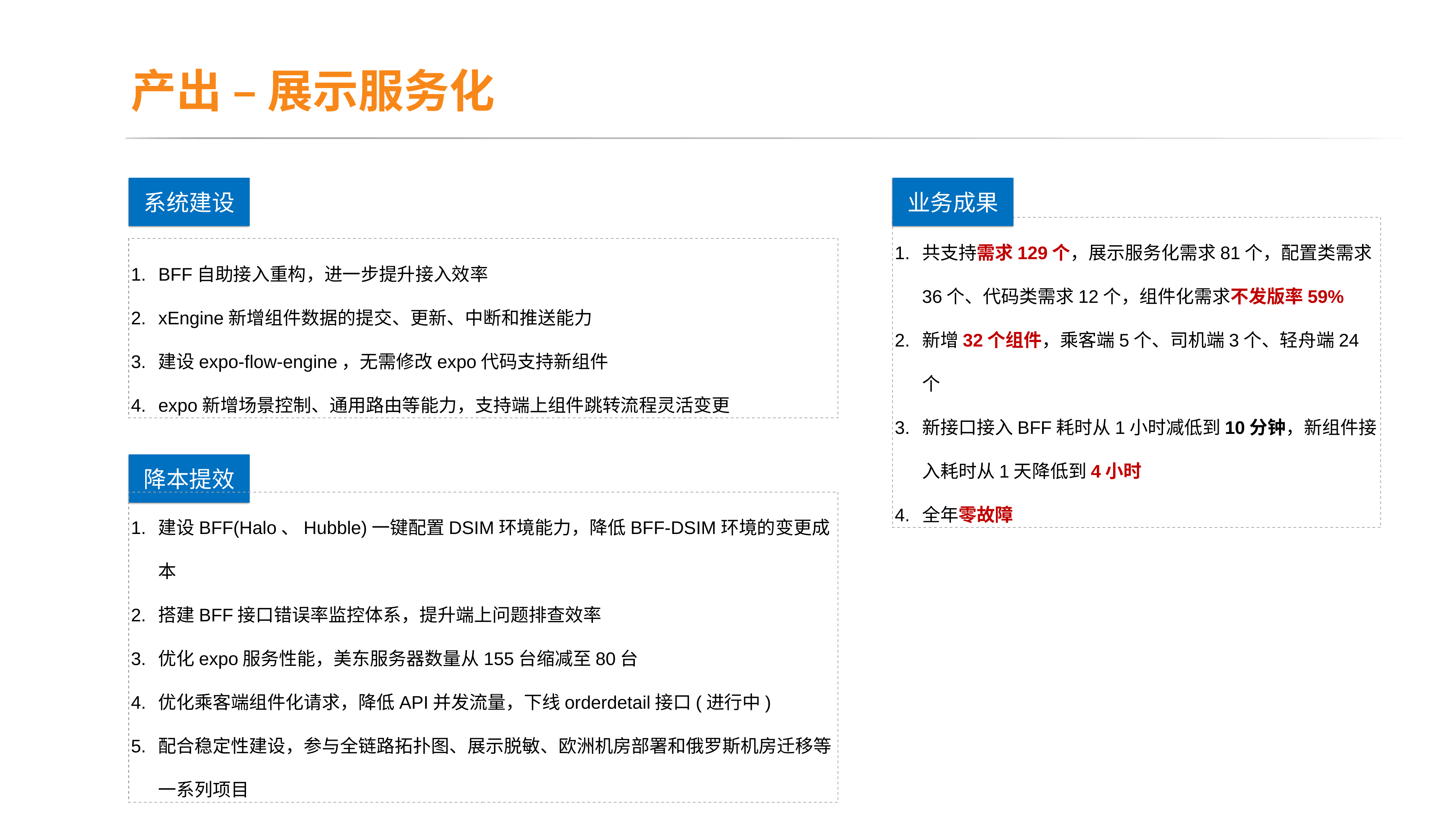

产出 – 展示服务化
系统建设
业务成果
BFF自助接入重构，进一步提升接入效率
xEngine新增组件数据的提交、更新、中断和推送能力
建设expo-flow-engine，无需修改expo代码支持新组件
expo新增场景控制、通用路由等能力，支持端上组件跳转流程灵活变更
共支持需求129个，展示服务化需求81个，配置类需求36个、代码类需求12个，组件化需求不发版率59%
新增32个组件，乘客端5个、司机端3个、轻舟端24个
新接口接入BFF耗时从1小时减低到10分钟，新组件接入耗时从1天降低到4小时
全年零故障
降本提效
建设BFF(Halo、Hubble)一键配置DSIM环境能力，降低BFF-DSIM环境的变更成本
搭建BFF接口错误率监控体系，提升端上问题排查效率
优化expo服务性能，美东服务器数量从155台缩减至80台
优化乘客端组件化请求，降低API并发流量，下线orderdetail接口(进行中)
配合稳定性建设，参与全链路拓扑图、展示脱敏、欧洲机房部署和俄罗斯机房迁移等一系列项目